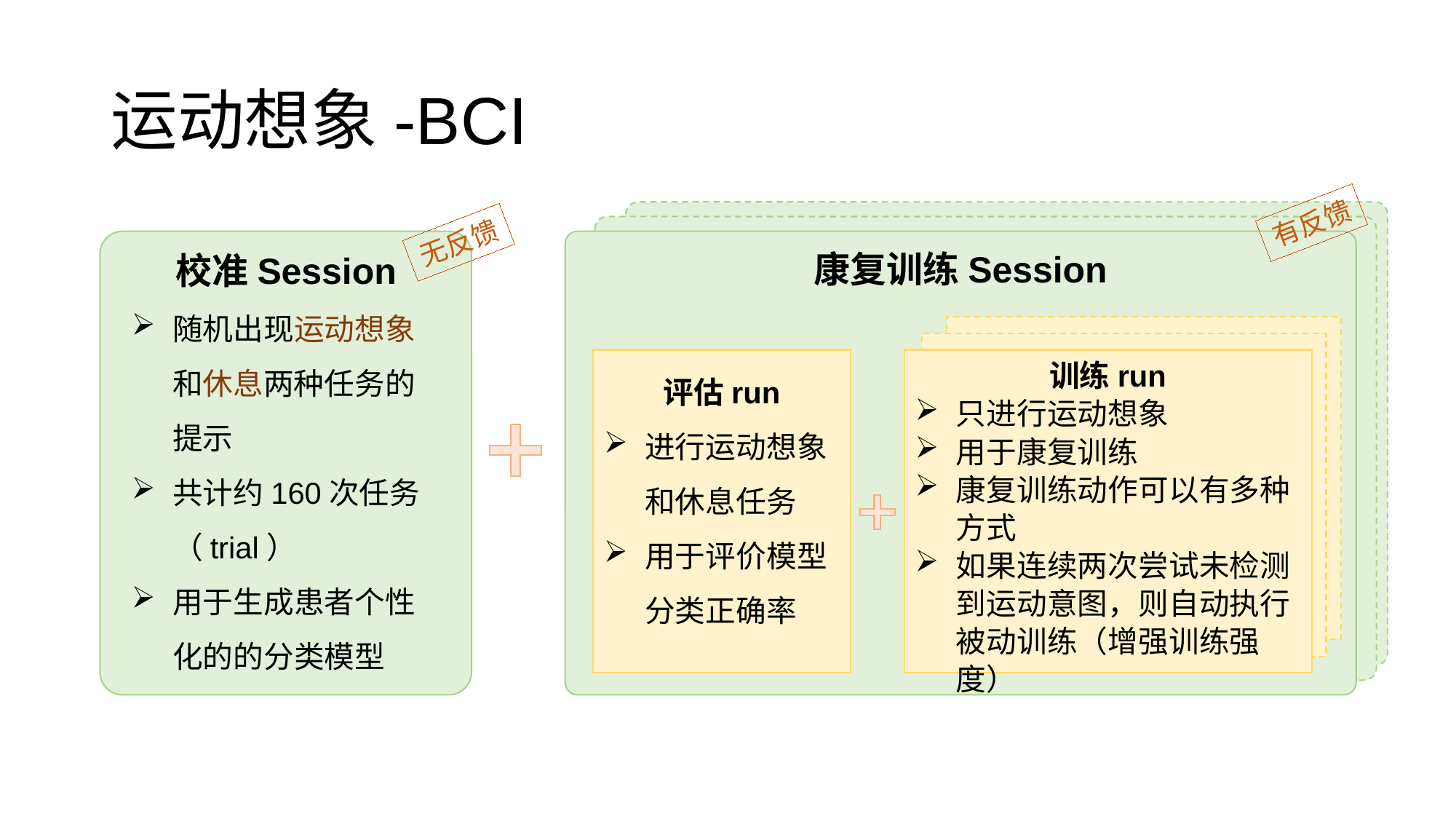

# 运动想象-BCI
有反馈

康复训练Session
无反馈

校准Session
随机出现运动想象和休息两种任务的提示
共计约160次任务（trial）
用于生成患者个性化的的分类模型

训练run
只进行运动想象
用于康复训练
康复训练动作可以有多种方式
如果连续两次尝试未检测到运动意图，则自动执行被动训练（增强训练强度）

评估run
进行运动想象和休息任务
用于评价模型分类正确率